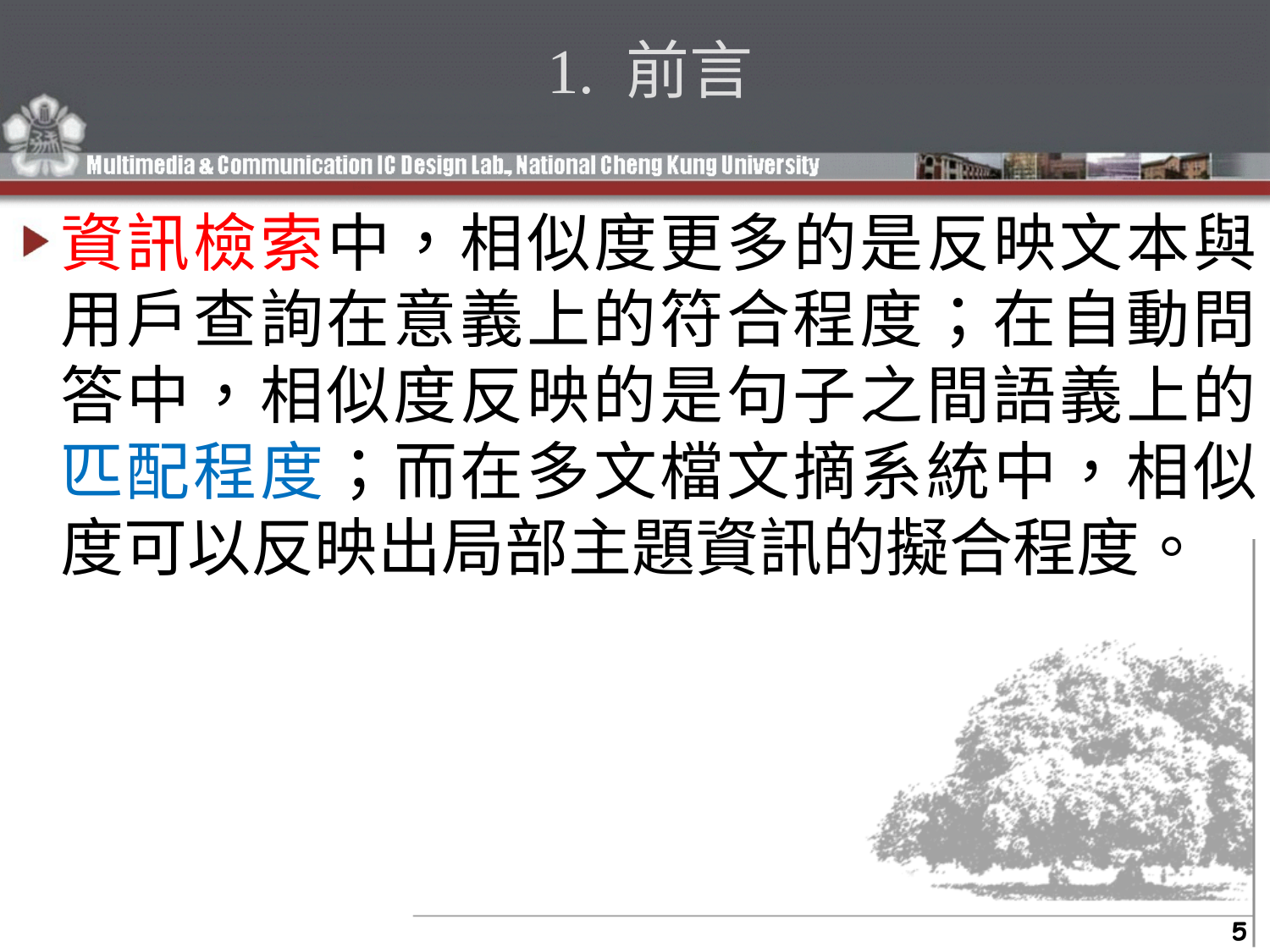

# 1. 前言
資訊檢索中，相似度更多的是反映文本與用戶查詢在意義上的符合程度；在自動問答中，相似度反映的是句子之間語義上的匹配程度；而在多文檔文摘系統中，相似度可以反映出局部主題資訊的擬合程度。

5